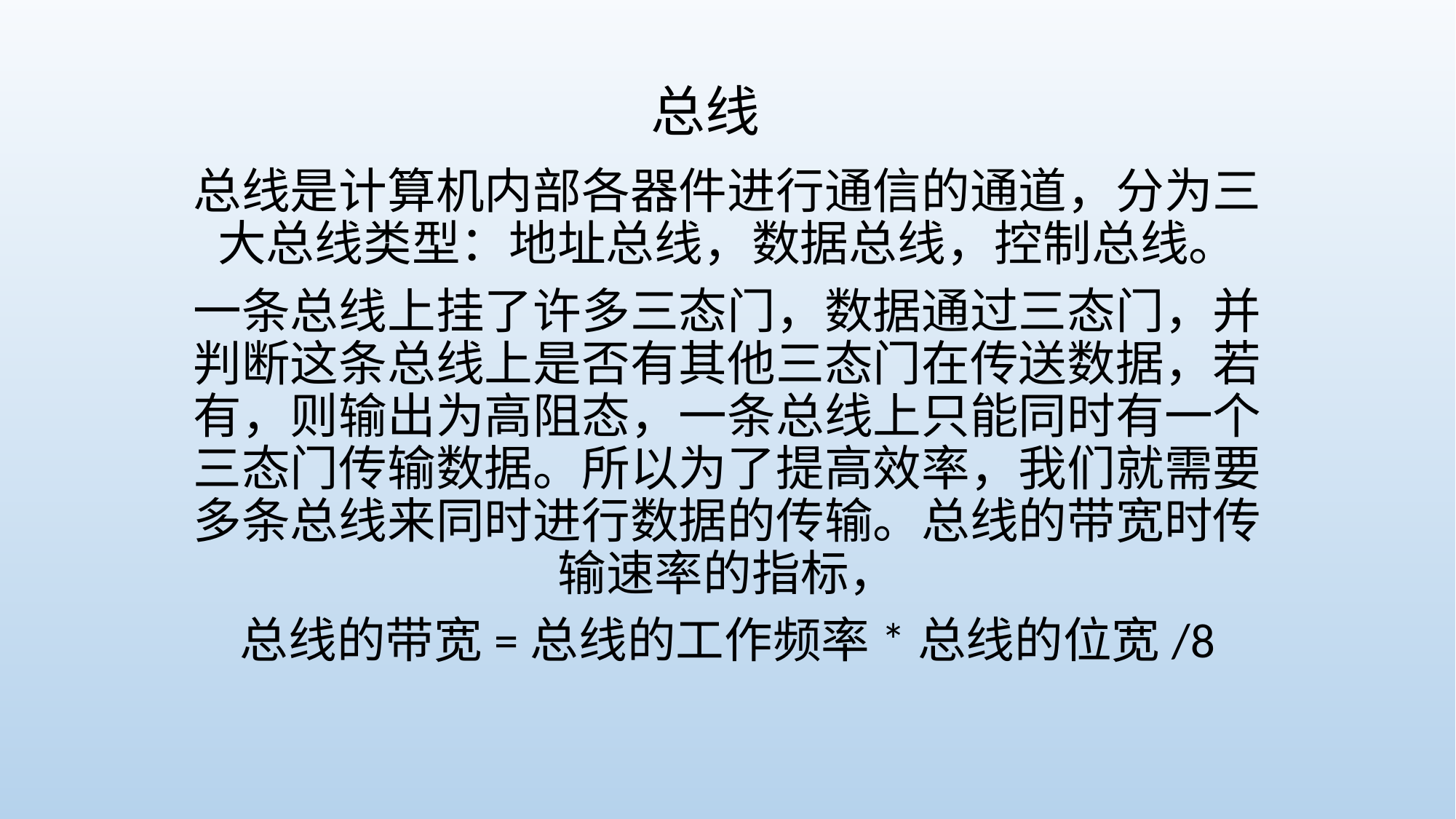

# 总线
总线是计算机内部各器件进行通信的通道，分为三大总线类型：地址总线，数据总线，控制总线。
一条总线上挂了许多三态门，数据通过三态门，并判断这条总线上是否有其他三态门在传送数据，若有，则输出为高阻态，一条总线上只能同时有一个三态门传输数据。所以为了提高效率，我们就需要多条总线来同时进行数据的传输。总线的带宽时传输速率的指标，
总线的带宽=总线的工作频率*总线的位宽/8